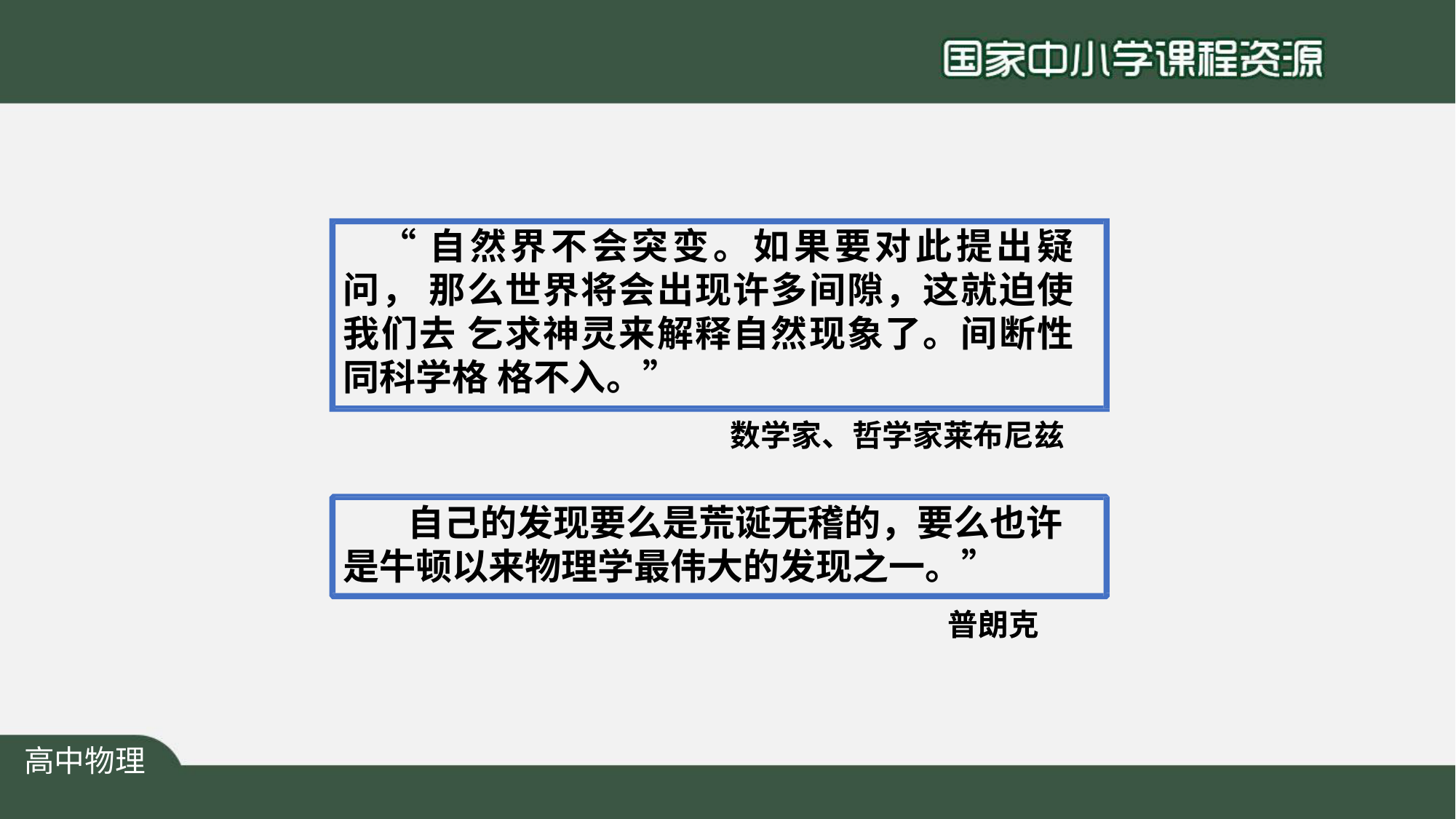

# “自然界不会突变。如果要对此提出疑问， 那么世界将会出现许多间隙，这就迫使我们去 乞求神灵来解释自然现象了。间断性同科学格 格不入。”
数学家、哲学家莱布尼兹

自己的发现要么是荒诞无稽的，要么也许 是牛顿以来物理学最伟大的发现之一。”
普朗克

高中物理